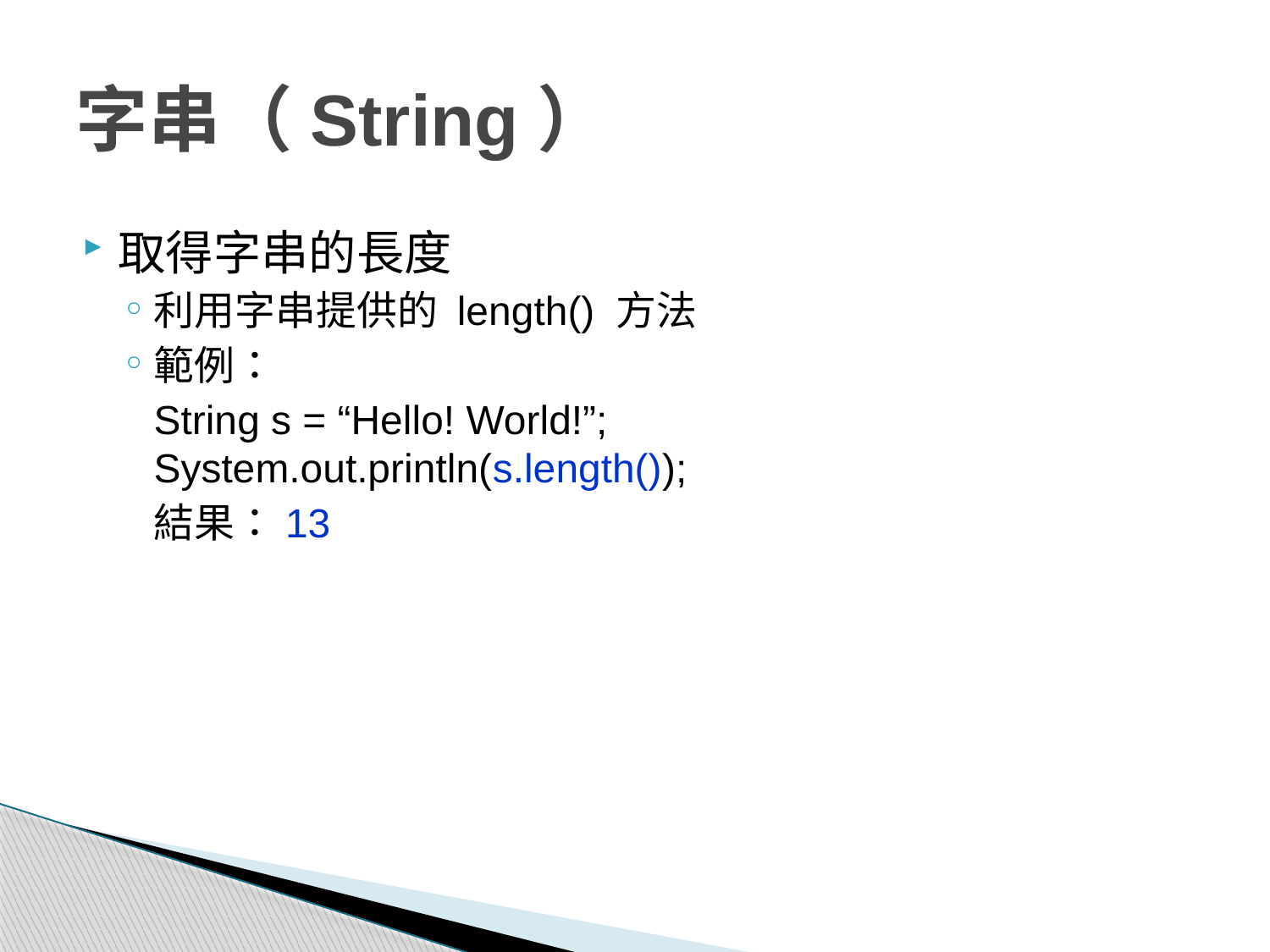

# 字串（String）
取得字串的長度
利用字串提供的 length() 方法
範例：
	String s = “Hello! World!”;
System.out.println(s.length());
	結果：13